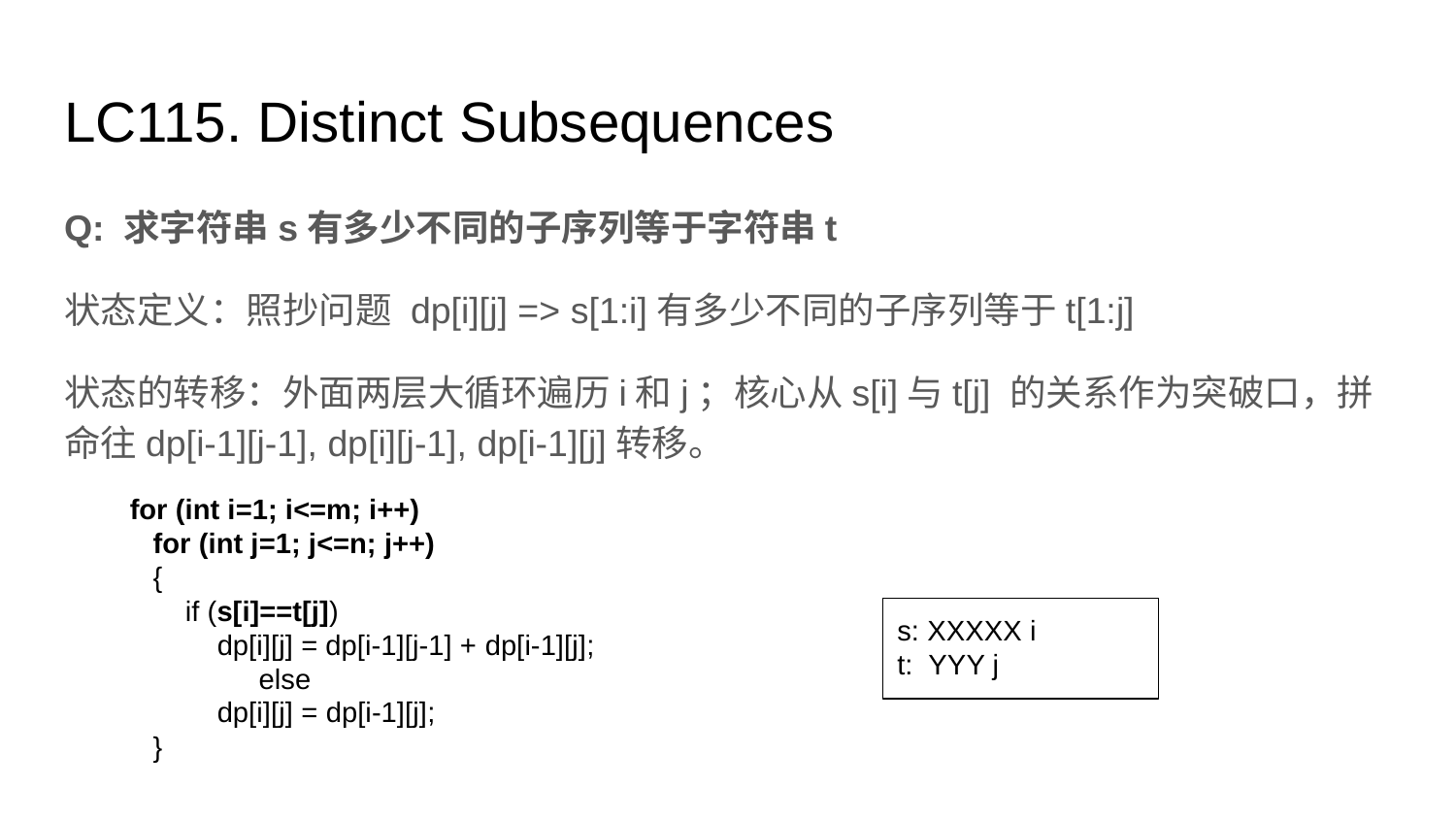

# LC115. Distinct Subsequences

Q: 求字符串s有多少不同的子序列等于字符串t
状态定义：照抄问题 dp[i][j] => s[1:i]有多少不同的子序列等于t[1:j]
状态的转移：外面两层大循环遍历i和j；核心从s[i]与t[j] 的关系作为突破口，拼命往dp[i-1][j-1], dp[i][j-1], dp[i-1][j]转移。

for (int i=1; i<=m; i++)
            for (int j=1; j<=n; j++)
            {
                if (s[i]==t[j])
                    dp[i][j] = dp[i-1][j-1] + dp[i-1][j];
	       else
                    dp[i][j] = dp[i-1][j];
            }
s: XXXXX i
t:  YYY j